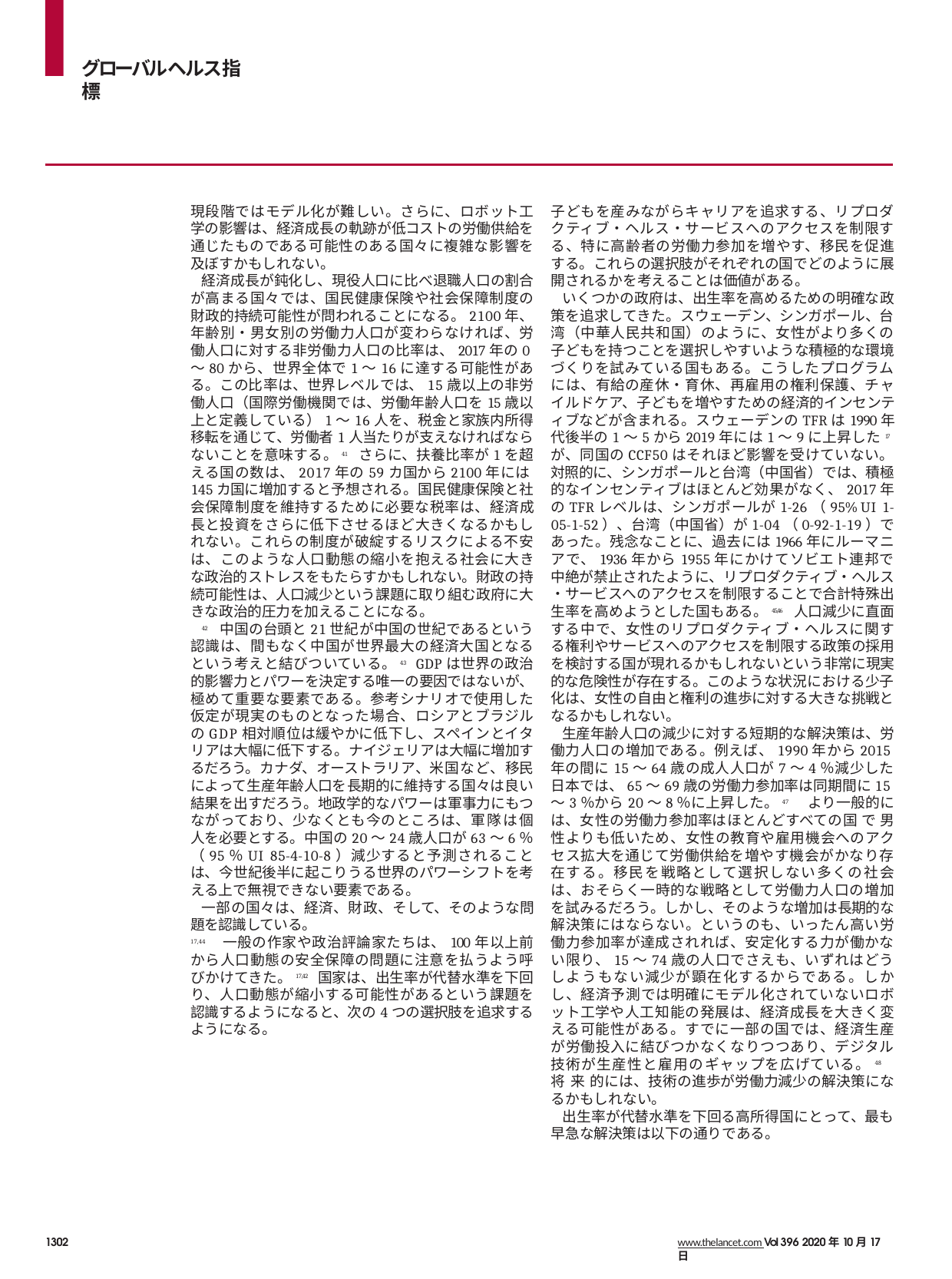

グローバルヘルス指標

子どもを産みながらキャリアを追求する、リプロダクティブ・ヘルス・サービスへのアクセスを制限する、特に高齢者の労働力参加を増やす、移民を促進する。これらの選択肢がそれぞれの国でどのように展開されるかを考えることは価値がある。
いくつかの政府は、出生率を高めるための明確な政策を追求してきた。スウェーデン、シンガポール、台湾（中華人民共和国）のように、女性がより多くの子どもを持つことを選択しやすいような積極的な環境づくりを試みている国もある。こうしたプログラムには、有給の産休・育休、再雇用の権利保護、チャイルドケア、子どもを増やすための経済的インセンティブなどが含まれる。スウェーデンのTFRは1990年代後半の1～5から2019年には1～9に上昇した17  が、同国のCCF50はそれほど影響を受けていない。対照的に、シンガポールと台湾（中国省）では、積極的なインセンティブはほとんど効果がなく、2017年のTFRレベルは、シンガポールが1-26（95% UI 1-05-1-52）、台湾（中国省）が1-04（0-92-1-19）であった。残念なことに、過去には1966年にルーマニアで、1936年から1955年にかけてソビエト連邦で中絶が禁止されたように、リプロダクティブ・ヘルス・サービスへのアクセスを制限することで合計特殊出生率を高めようとした国もある。45,46  人口減少に直面する中で、女性のリプロダクティブ・ヘルスに関する権利やサービスへのアクセスを制限する政策の採用を検討する国が現れるかもしれないという非常に現実的な危険性が存在する。このような状況における少子化は、女性の自由と権利の進歩に対する大きな挑戦となるかもしれない。
生産年齢人口の減少に対する短期的な解決策は、労働力人口の増加である。例えば、1990年から2015年の間に15～64歳の成人人口が7～4％減少した日本では、65～69歳の労働力参加率は同期間に15～3％から20～8％に上昇した。47  より一般的には、女性の労働力参加率はほとんどすべての国で男性よりも低いため、女性の教育や雇用機会へのアクセス拡大を通じて労働供給を増やす機会がかなり存在する。移民を戦略として選択しない多くの社会は、おそらく一時的な戦略として労働力人口の増加を試みるだろう。しかし、そのような増加は長期的な解決策にはならない。というのも、いったん高い労働力参加率が達成されれば、安定化する力が働かない限り、15～74歳の人口でさえも、いずれはどうしようもない減少が顕在化するからである。しかし、経済予測では明確にモデル化されていないロボット工学や人工知能の発展は、経済成長を大きく変える可能性がある。すでに一部の国では、経済生産が労働投入に結びつかなくなりつつあり、デジタル技術が生産性と雇用のギャップを広げている。48  将来的には、技術の進歩が労働力減少の解決策になるかもしれない。
出生率が代替水準を下回る高所得国にとって、最も早急な解決策は以下の通りである。
現段階ではモデル化が難しい。さらに、ロボット工学の影響は、経済成長の軌跡が低コストの労働供給を通じたものである可能性のある国々に複雑な影響を及ぼすかもしれない。
経済成長が鈍化し、現役人口に比べ退職人口の割合が高まる国々では、国民健康保険や社会保障制度の財政的持続可能性が問われることになる。2100年、年齢別・男女別の労働力人口が変わらなければ、労働人口に対する非労働力人口の比率は、2017年の0～80から、世界全体で1～16に達する可能性がある。この比率は、世界レベルでは、15歳以上の非労働人口（国際労働機関では、労働年齢人口を15歳以上と定義している）1～16人を、税金と家族内所得移転を通じて、労働者1人当たりが支えなければならないことを意味する。41  さらに、扶養比率が1を超える国の数は、2017年の59カ国から2100年には145カ国に増加すると予想される。国民健康保険と社会保障制度を維持するために必要な税率は、経済成長と投資をさらに低下させるほど大きくなるかもしれない。これらの制度が破綻するリスクによる不安は、このような人口動態の縮小を抱える社会に大きな政治的ストレスをもたらすかもしれない。財政の持続可能性は、人口減少という課題に取り組む政府に大きな政治的圧力を加えることになる。
42  中国の台頭と21世紀が中国の世紀であるという認識は、間もなく中国が世界最大の経済大国となるという考えと結びついている。43  GDPは世界の政治的影響力とパワーを決定する唯一の要因ではないが、極めて重要な要素である。参考シナリオで使用した仮定が現実のものとなった場合、ロシアとブラジルのGDP相対順位は緩やかに低下し、スペインとイタリアは大幅に低下する。ナイジェリアは大幅に増加するだろう。カナダ、オーストラリア、米国など、移民によって生産年齢人口を長期的に維持する国々は良い結果を出すだろう。地政学的なパワーは軍事力にもつながっており、少なくとも今のところは、軍隊は個人を必要とする。中国の20～24歳人口が63～6％（95％UI 85-4-10-8）減少すると予測されることは、今世紀後半に起こりうる世界のパワーシフトを考える上で無視できない要素である。
一部の国々は、経済、財政、そして、そのような問題を認識している。
17,44  一般の作家や政治評論家たちは、100年以上前から人口動態の安全保障の問題に注意を払うよう呼びかけてきた。17,42  国家は、出生率が代替水準を下回り、人口動態が縮小する可能性があるという課題を認識するようになると、次の4つの選択肢を追求するようになる。
1302
www.thelancet.com Vol 396 2020年10月17日